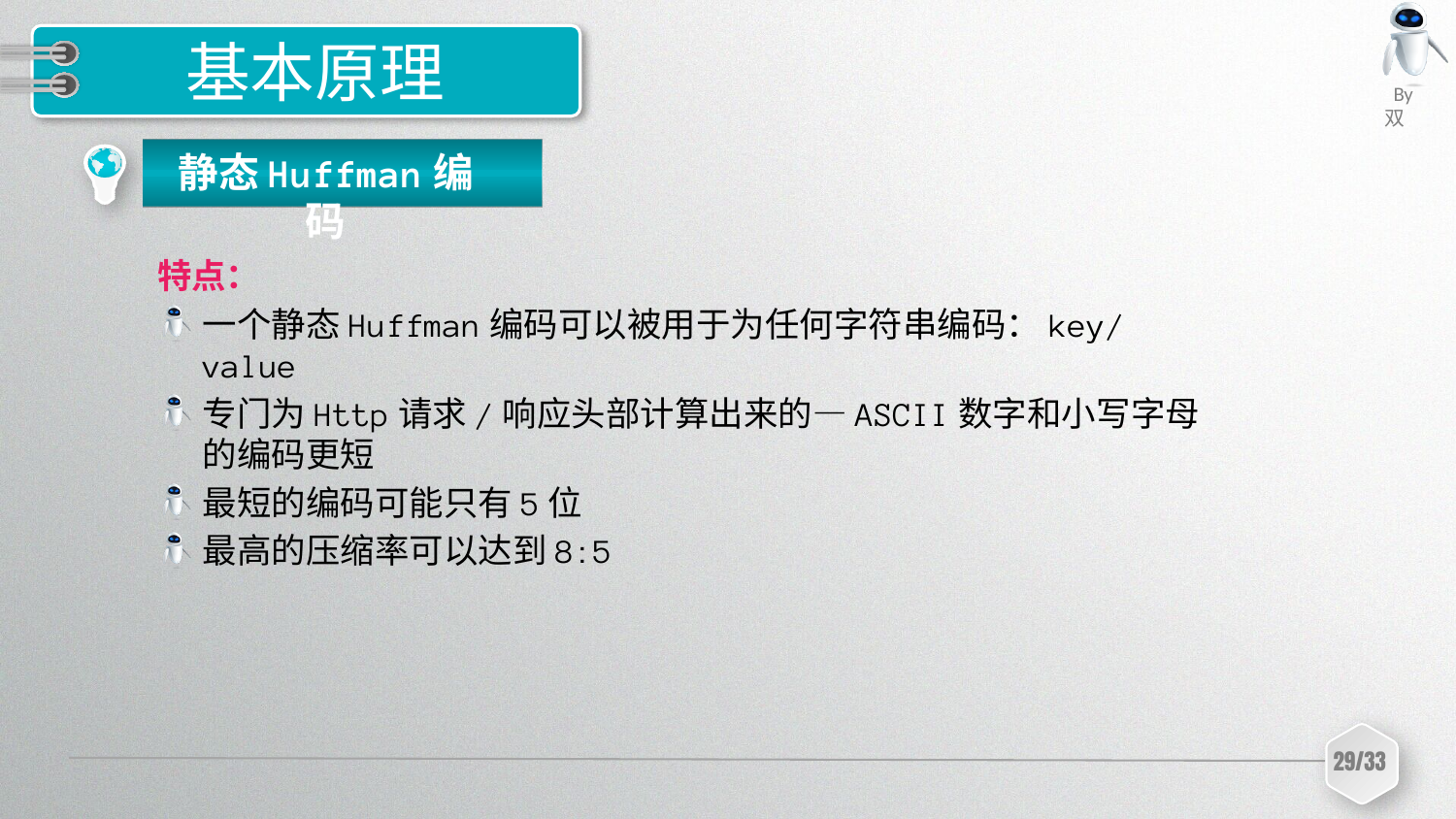

# 基本原理

静态Huffman编码

特点：
一个静态Huffman编码可以被用于为任何字符串编码：key/value
专门为Http请求/响应头部计算出来的—ASCII数字和小写字母的编码更短
最短的编码可能只有5位
最高的压缩率可以达到8:5